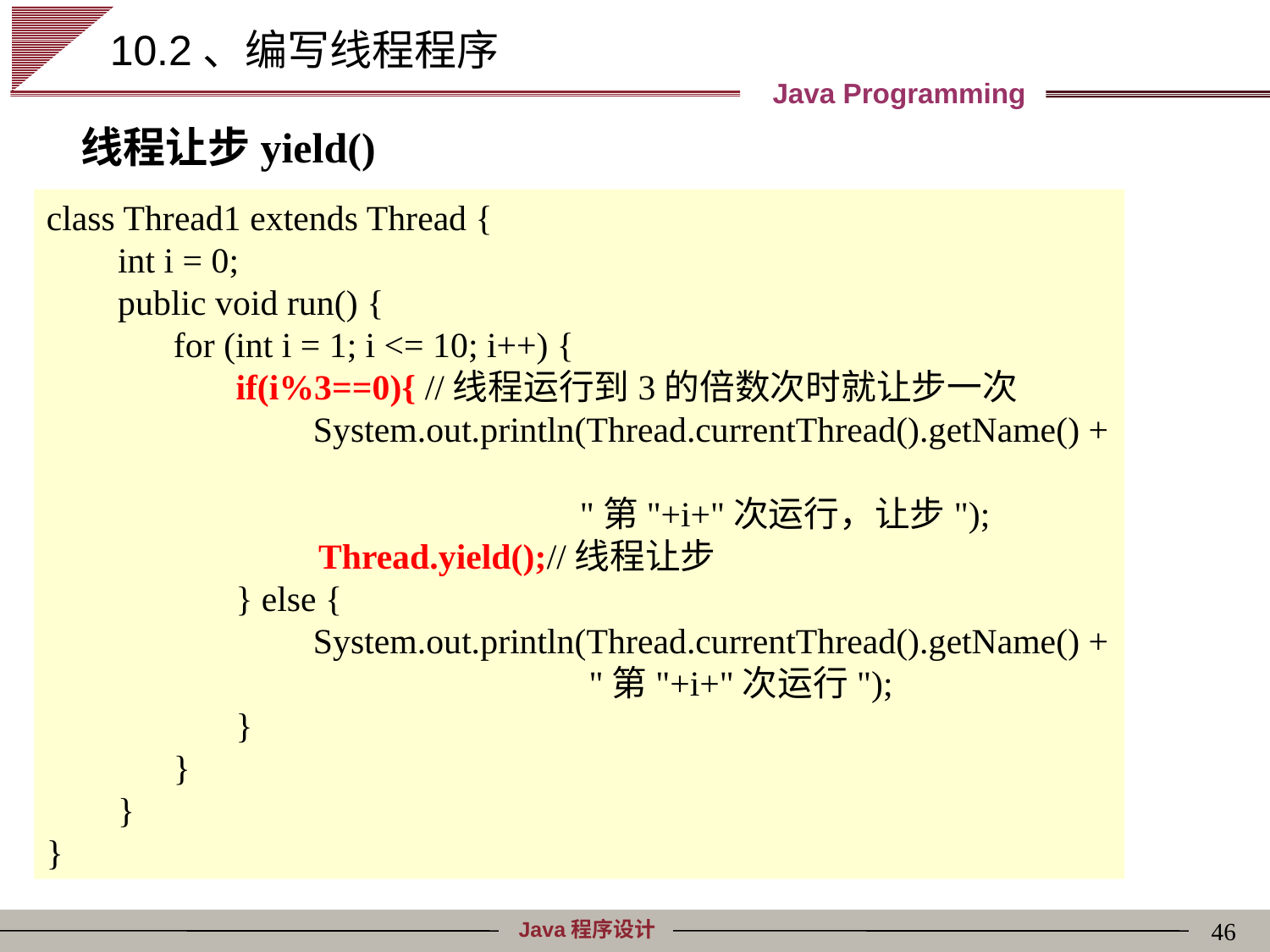

# 10.2、编写线程程序
线程让步yield()
class Thread1 extends Thread {
        int i = 0;
        public void run() {
	for (int i = 1; i <= 10; i++) {
	       if(i%3==0){ //线程运行到3的倍数次时就让步一次
                              System.out.println(Thread.currentThread().getName() +
                                                            "第"+i+"次运行，让步");
		  Thread.yield();//线程让步
	       } else {
                              System.out.println(Thread.currentThread().getName() +
                                                             "第"+i+"次运行");
	       }
	}
        }
}